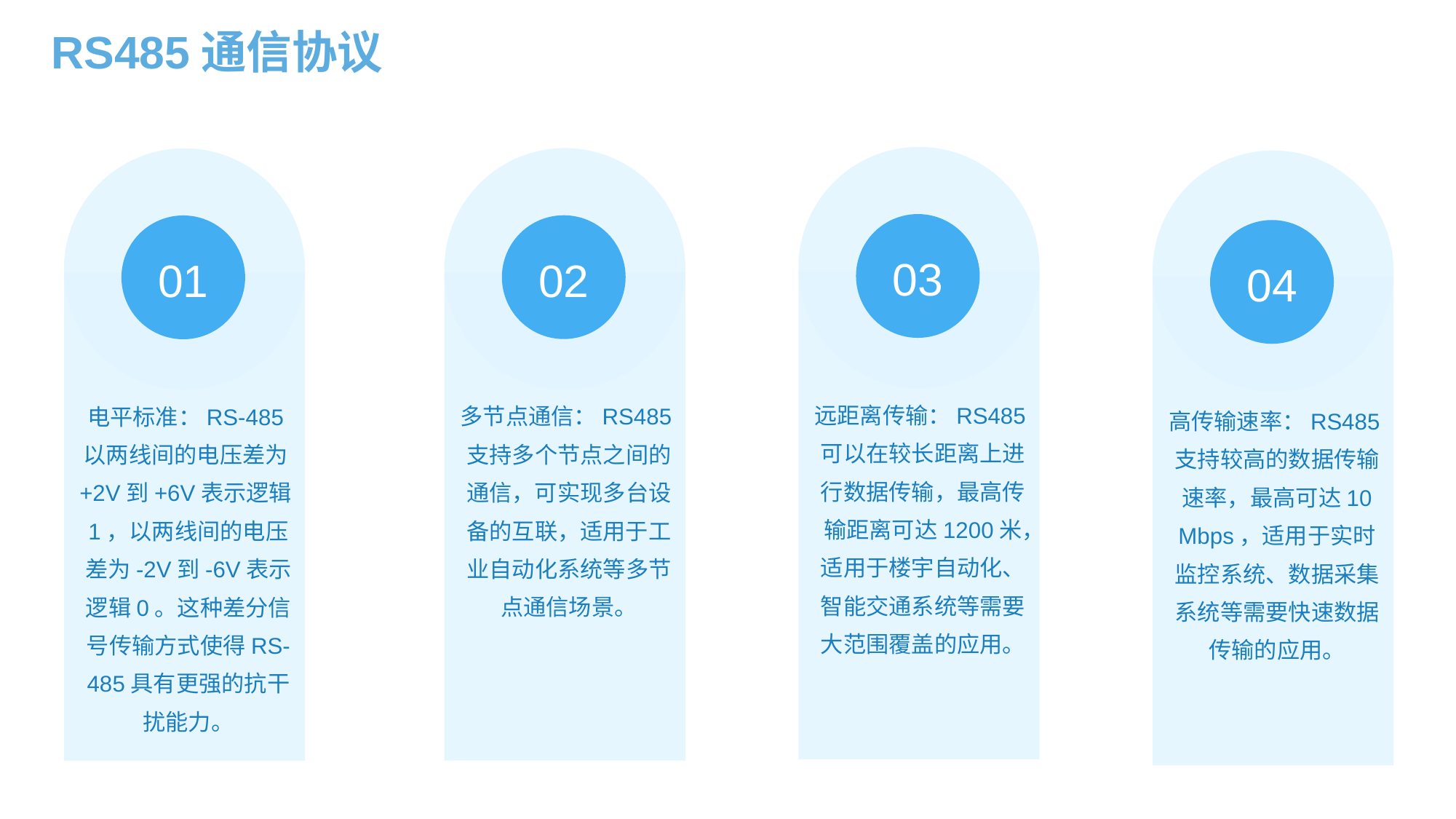

RS485通信协议

03
02
01
04

远距离传输：RS485可以在较长距离上进行数据传输，最高传输距离可达1200米，适用于楼宇自动化、智能交通系统等需要大范围覆盖的应用。
多节点通信：RS485支持多个节点之间的通信，可实现多台设备的互联，适用于工业自动化系统等多节点通信场景。
电平标准：RS-485以两线间的电压差为+2V到+6V表示逻辑1，以两线间的电压差为-2V到-6V表示逻辑0。这种差分信号传输方式使得RS-485具有更强的抗干扰能力。
高传输速率：RS485支持较高的数据传输速率，最高可达10 Mbps，适用于实时监控系统、数据采集系统等需要快速数据传输的应用。